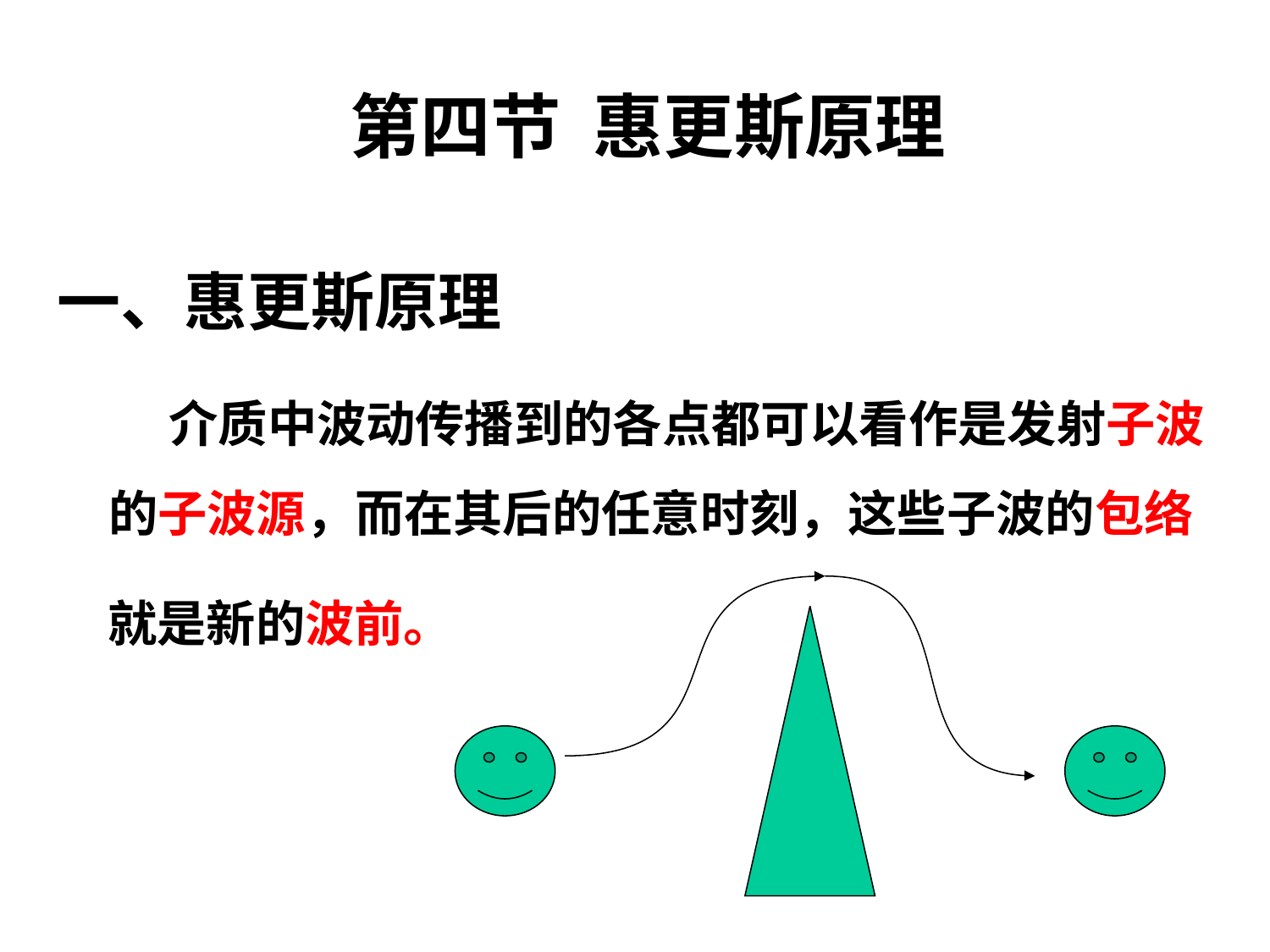

第四节  惠更斯原理
一、惠更斯原理
        介质中波动传播到的各点都可以看作是发射子波
的子波源，而在其后的任意时刻，这些子波的包络
就是新的波前。